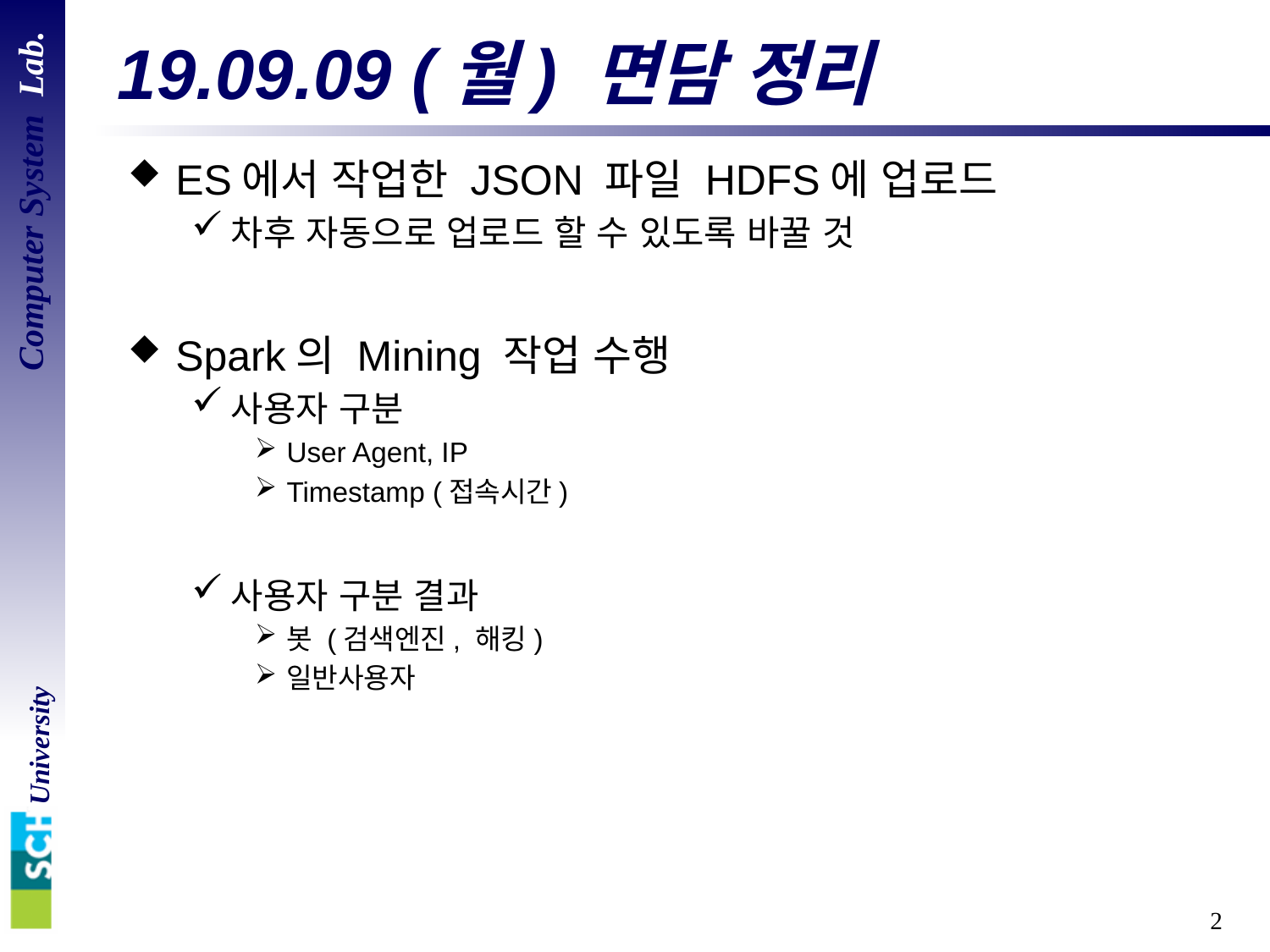

# 19.09.09 (월) 면담 정리
ES에서 작업한 JSON 파일 HDFS에 업로드
차후 자동으로 업로드 할 수 있도록 바꿀 것

Spark의 Mining 작업 수행
사용자 구분
User Agent, IP
Timestamp (접속시간)

사용자 구분 결과
봇 (검색엔진, 해킹)
일반사용자